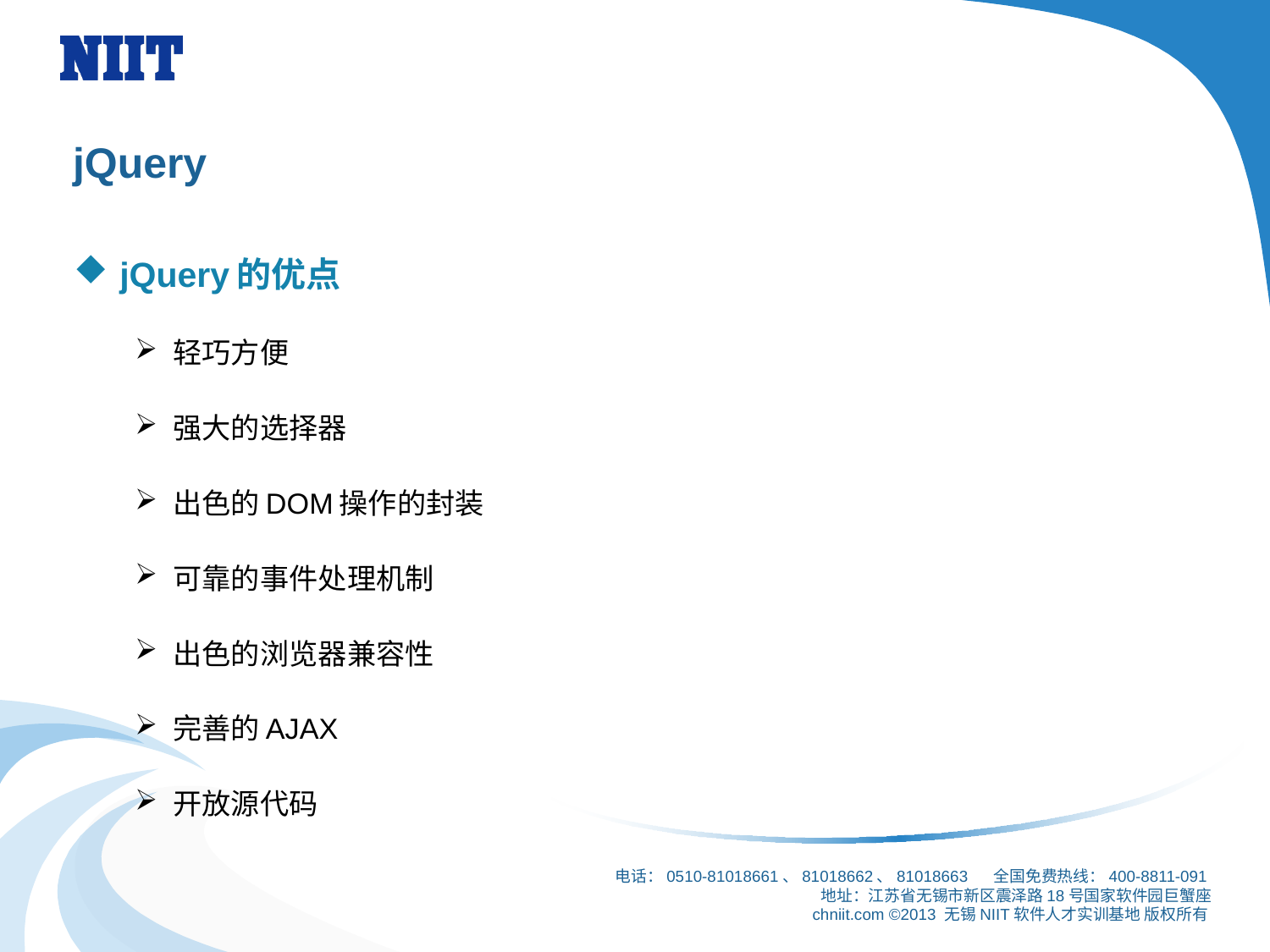

# jQuery
jQuery的优点
轻巧方便
强大的选择器
出色的DOM操作的封装
可靠的事件处理机制
出色的浏览器兼容性
完善的AJAX
开放源代码